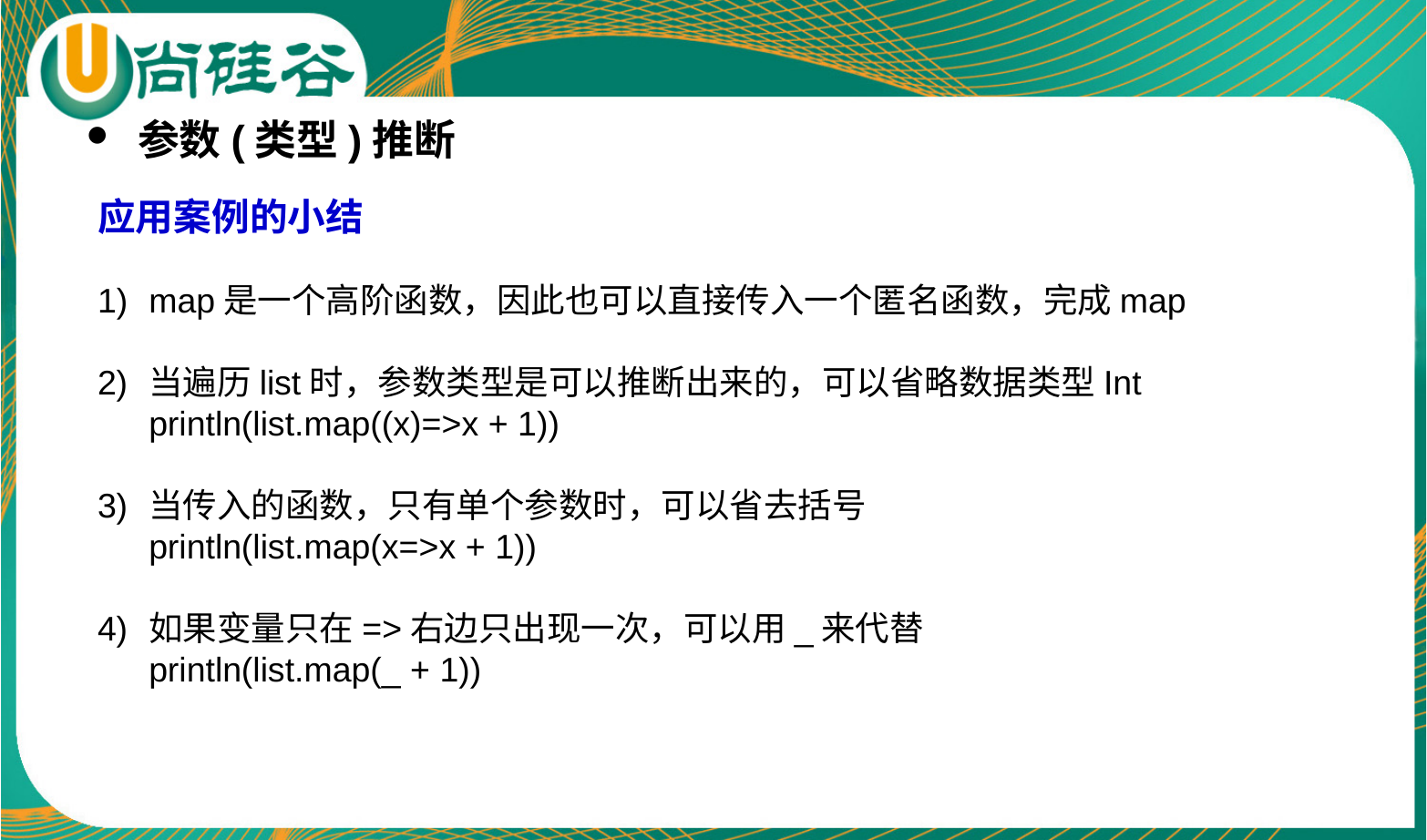

参数(类型)推断

应用案例的小结

map是一个高阶函数，因此也可以直接传入一个匿名函数，完成map

当遍历list时，参数类型是可以推断出来的，可以省略数据类型Int
println(list.map((x)=>x + 1))

当传入的函数，只有单个参数时，可以省去括号
println(list.map(x=>x + 1))

如果变量只在=>右边只出现一次，可以用_来代替
println(list.map(_ + 1))